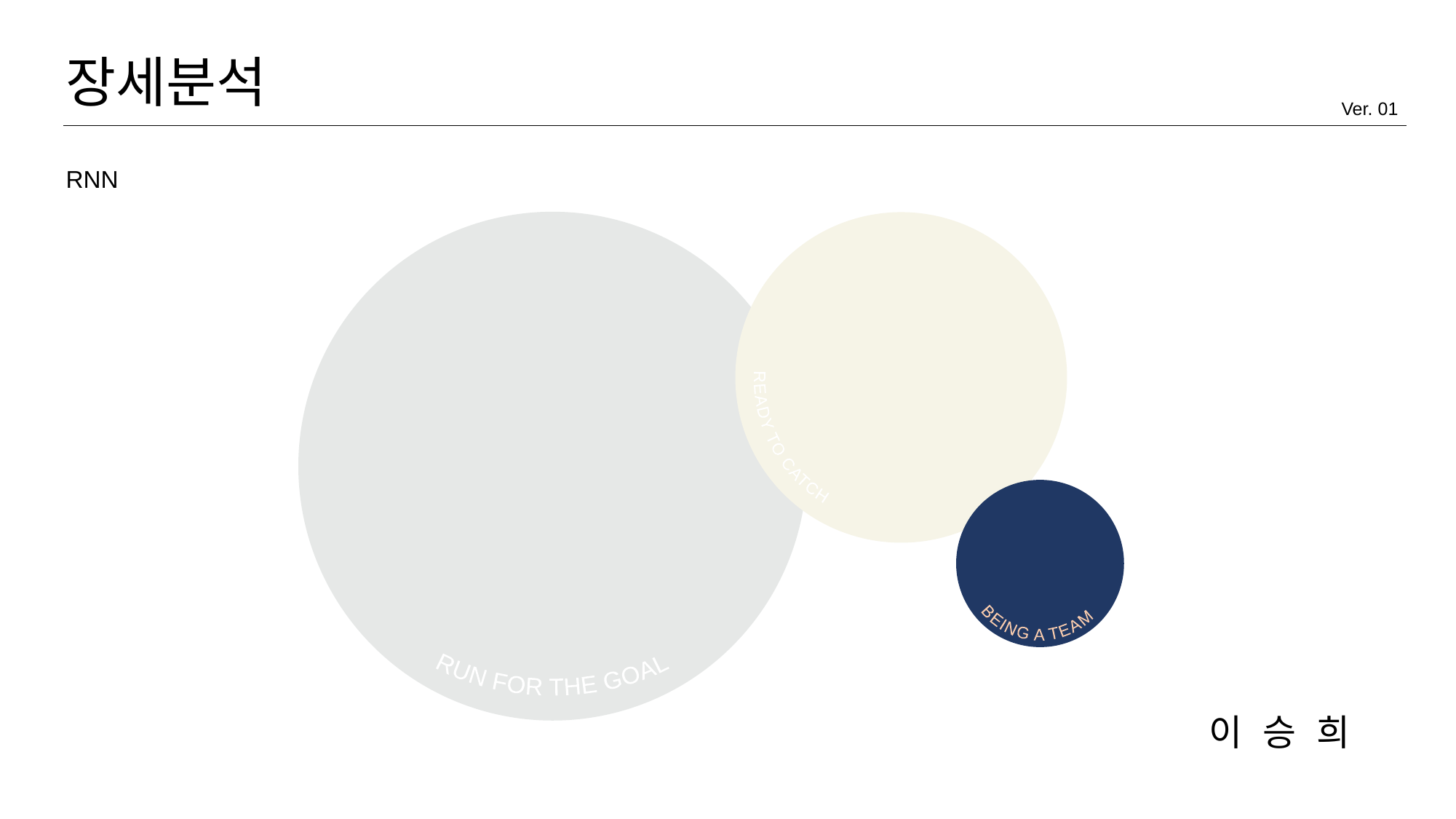

장세분석
Ver. 01
RNN

READY TO CATCH
RUN FOR THE GOAL

BEING A TEAM
이  승  희